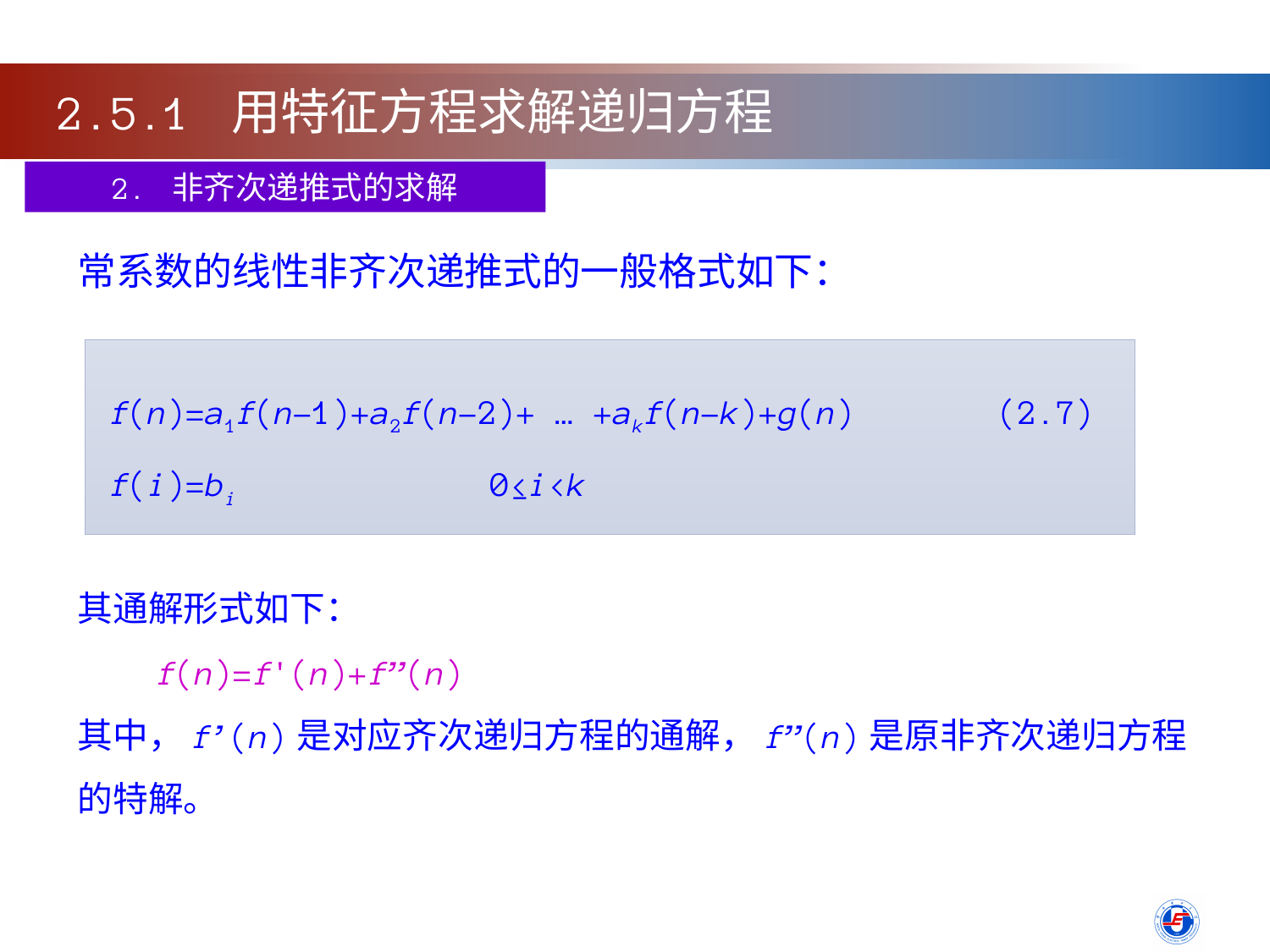

2.5.1 用特征方程求解递归方程
2. 非齐次递推式的求解
常系数的线性非齐次递推式的一般格式如下：
f(n)=a1f(n-1)+a2f(n-2)+ … +akf(n-k)+g(n)		(2.7)
f(i)=bi			0≤i<k
其通解形式如下：
　　f(n)=f'(n)+f”(n)
其中，f’(n)是对应齐次递归方程的通解，f”(n)是原非齐次递归方程的特解。